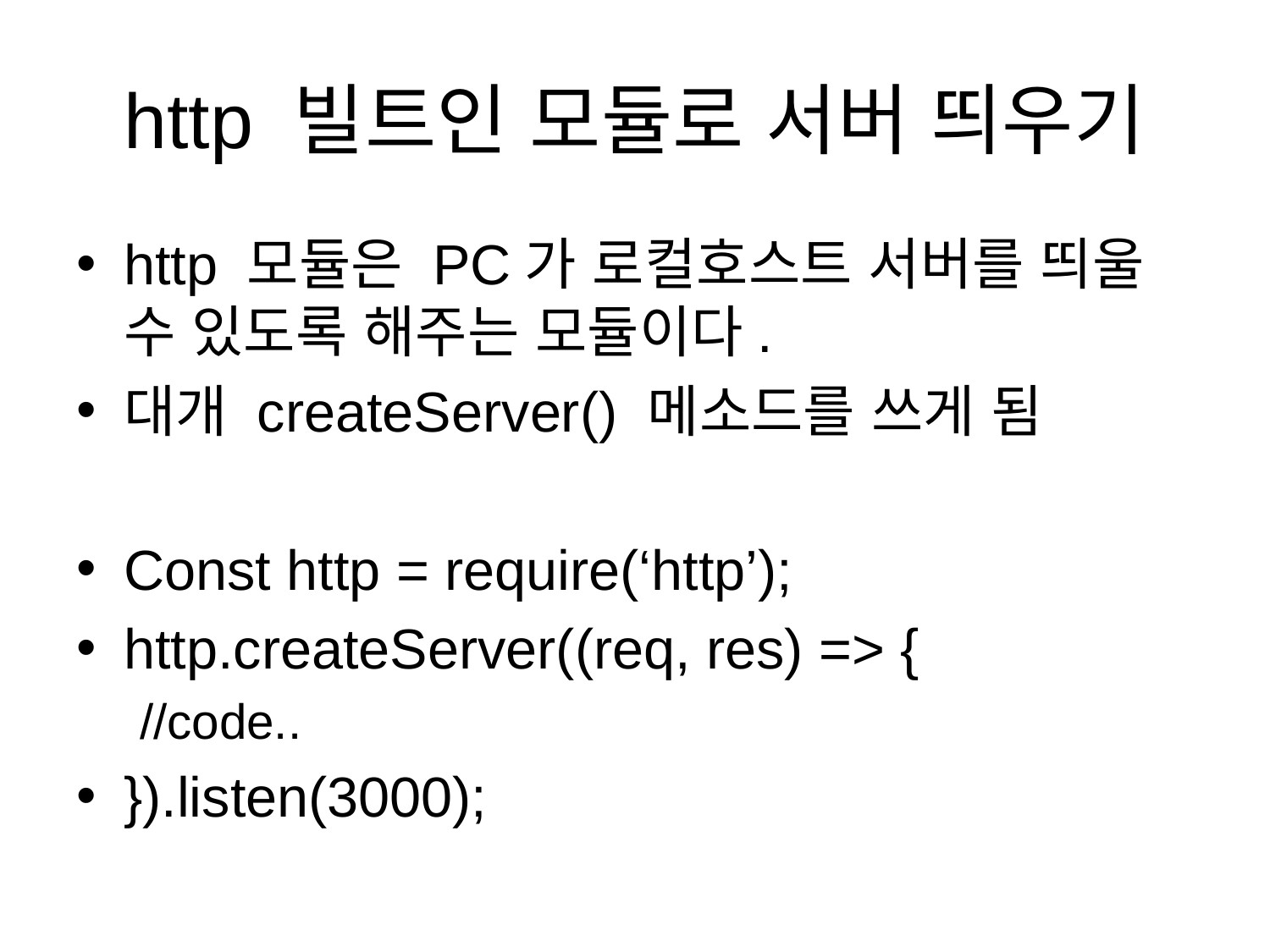

# http 빌트인 모듈로 서버 띄우기
http 모듈은 PC가 로컬호스트 서버를 띄울 수 있도록 해주는 모듈이다.
대개 createServer() 메소드를 쓰게 됨

Const http = require(‘http’);
http.createServer((req, res) => {
//code..
}).listen(3000);